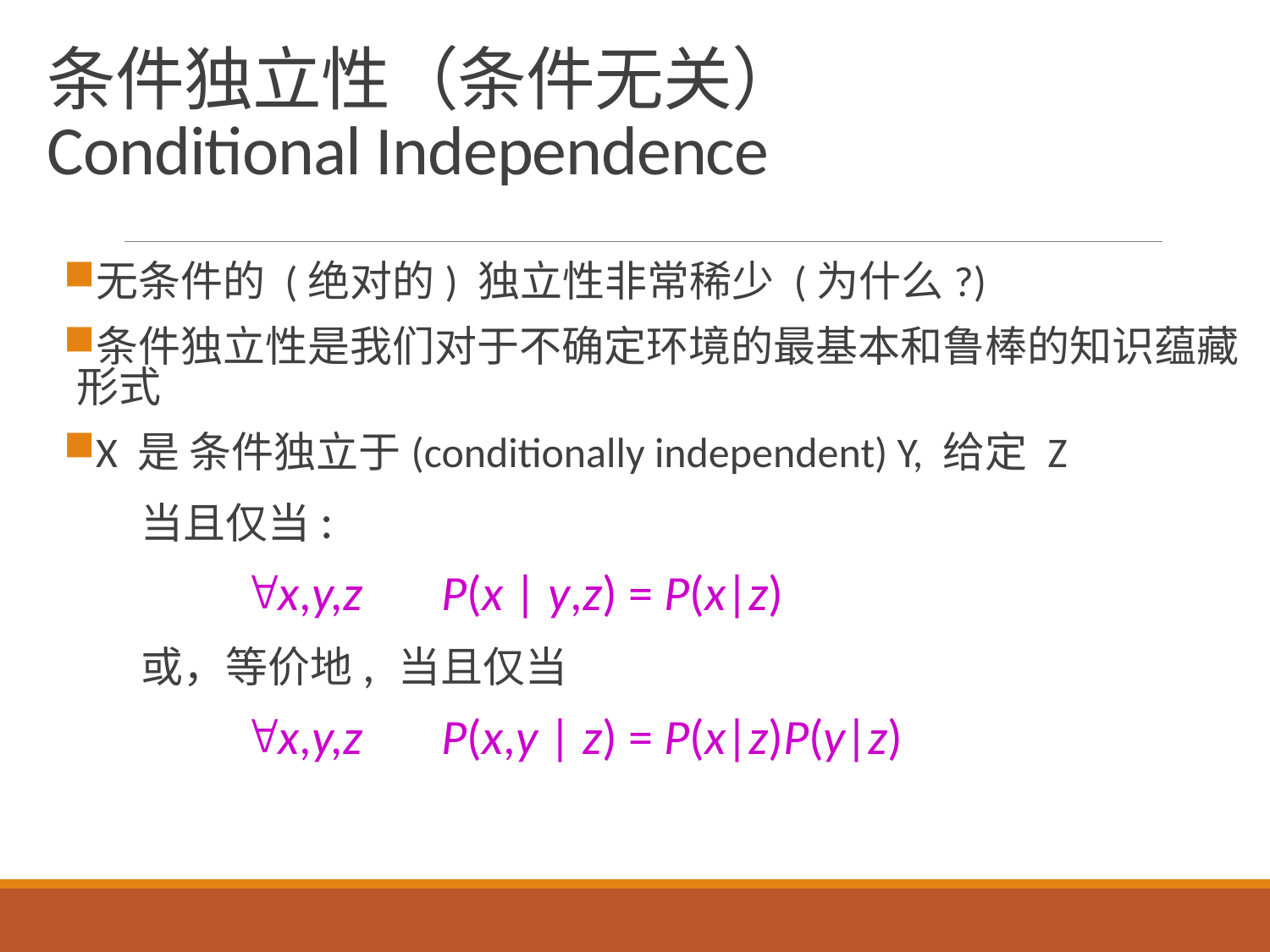

# 条件独立性（条件无关） Conditional Independence
无条件的 (绝对的) 独立性非常稀少 (为什么?)
条件独立性是我们对于不确定环境的最基本和鲁棒的知识蕴藏形式
X 是 条件独立于(conditionally independent) Y, 给定 Z
      当且仅当:
                ∀x,y,z       P(x | y,z) = P(x|z)
      或，等价地, 当且仅当
                ∀x,y,z       P(x,y | z) = P(x|z)P(y|z)